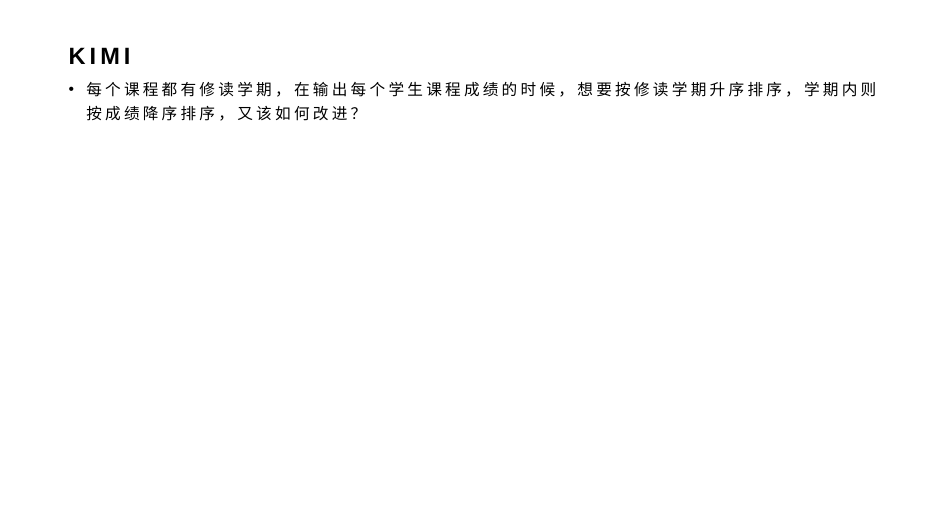

# KIMI
每个课程都有修读学期，在输出每个学生课程成绩的时候，想要按修读学期升序排序，学期内则按成绩降序排序，又该如何改进？